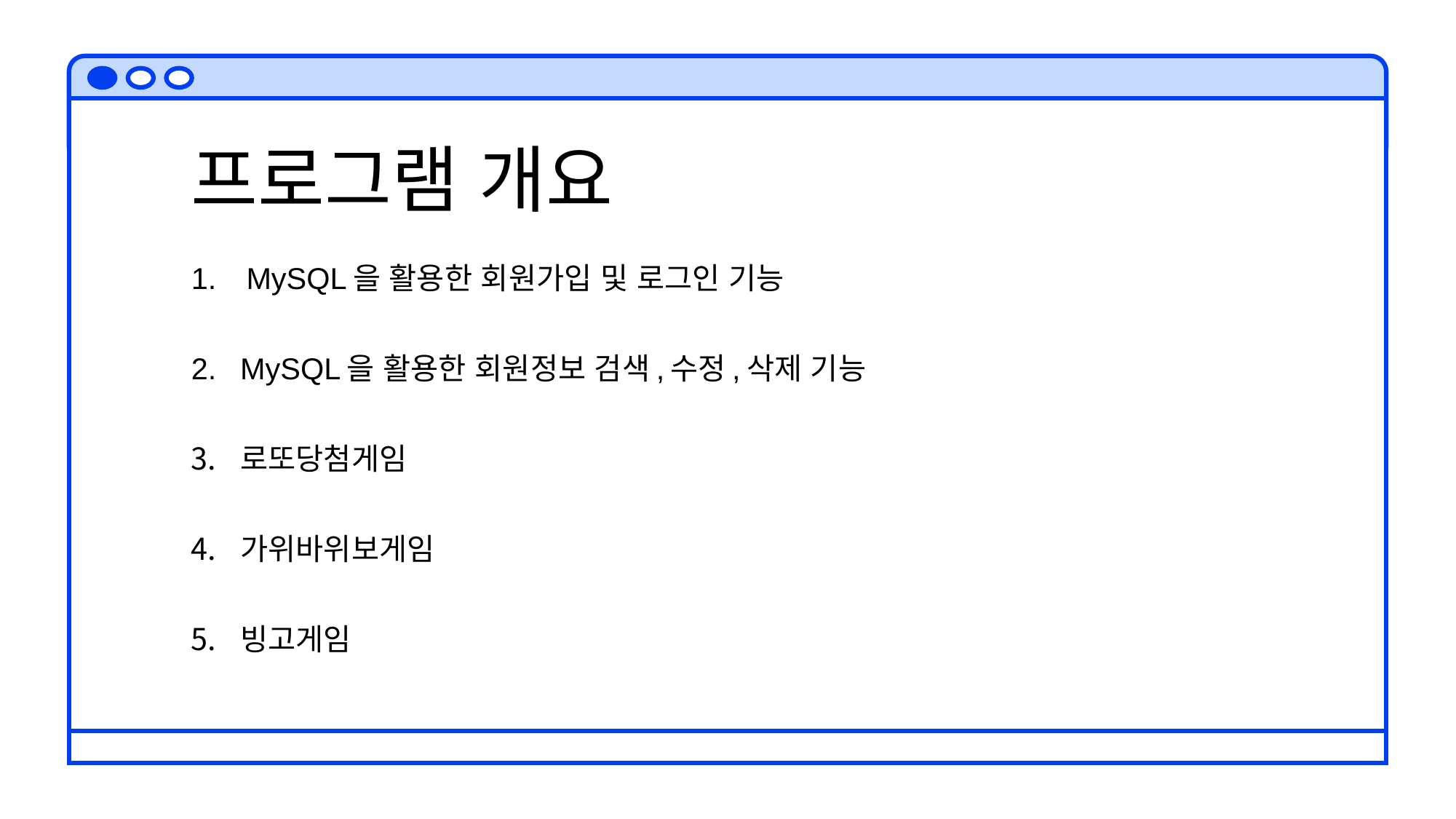

# 프로그램 개요
MySQL을 활용한 회원가입 및 로그인 기능

MySQL을 활용한 회원정보 검색,수정,삭제 기능

로또당첨게임

가위바위보게임

빙고게임